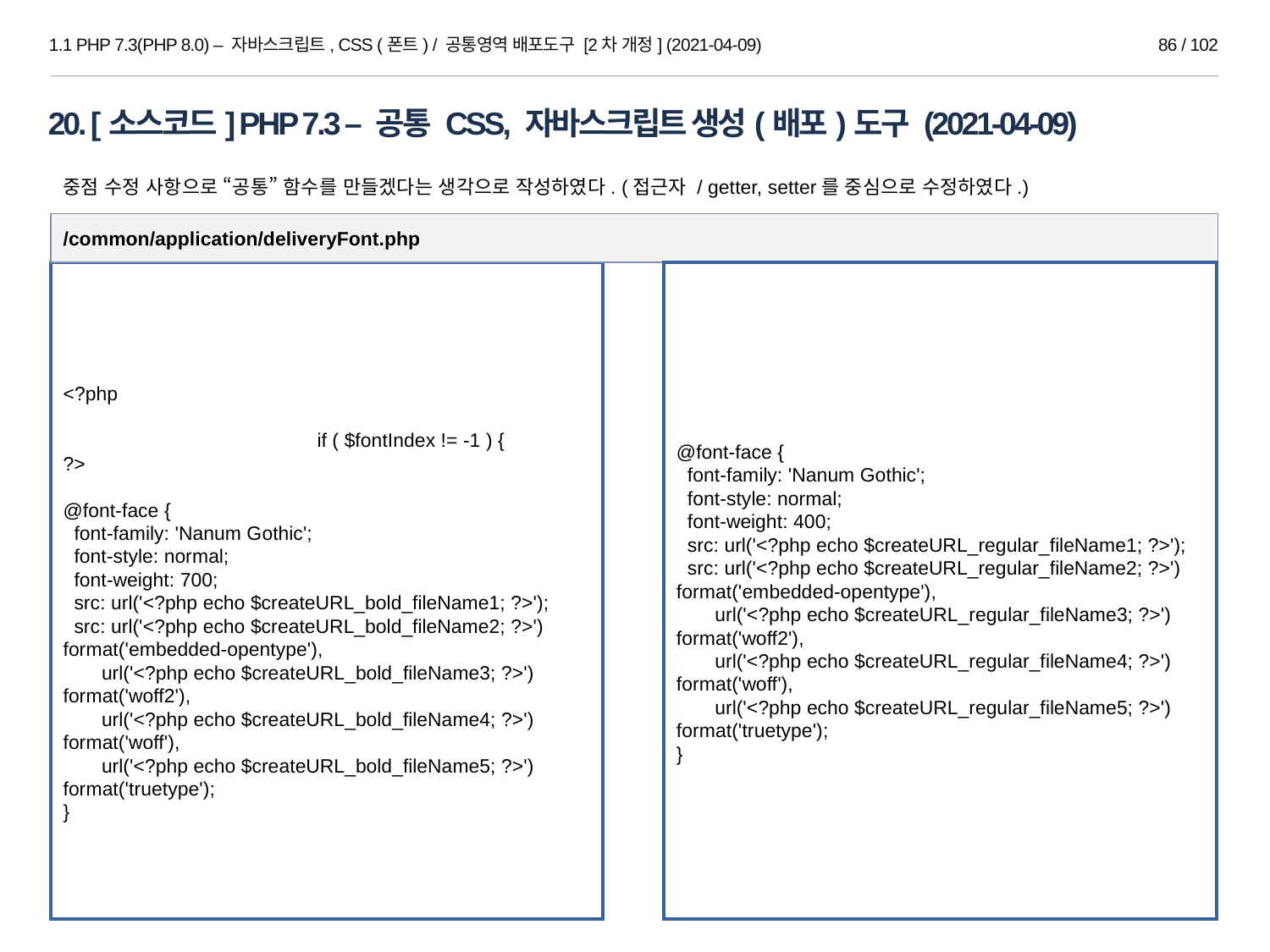

1.1 PHP 7.3(PHP 8.0) – 자바스크립트, CSS (폰트) / 공통영역 배포도구 [2차 개정] (2021-04-09)
86 / 102

20. [소스코드] PHP 7.3 – 공통 CSS, 자바스크립트 생성(배포)도구 (2021-04-09)
중점 수정 사항으로 “공통” 함수를 만들겠다는 생각으로 작성하였다. (접근자 / getter, setter를 중심으로 수정하였다.)
/common/application/deliveryFont.php

@font-face {
  font-family: 'Nanum Gothic';
  font-style: normal;
  font-weight: 400;
  src: url('<?php echo $createURL_regular_fileName1; ?>');
  src: url('<?php echo $createURL_regular_fileName2; ?>') format('embedded-opentype'),
       url('<?php echo $createURL_regular_fileName3; ?>') format('woff2'),
       url('<?php echo $createURL_regular_fileName4; ?>') format('woff'),
       url('<?php echo $createURL_regular_fileName5; ?>') format('truetype');
}

<?php

		if ( $fontIndex != -1 ) {
?>

@font-face {
  font-family: 'Nanum Gothic';
  font-style: normal;
  font-weight: 700;
  src: url('<?php echo $createURL_bold_fileName1; ?>');
  src: url('<?php echo $createURL_bold_fileName2; ?>') format('embedded-opentype'),
       url('<?php echo $createURL_bold_fileName3; ?>') format('woff2'),
       url('<?php echo $createURL_bold_fileName4; ?>') format('woff'),
       url('<?php echo $createURL_bold_fileName5; ?>') format('truetype');
}